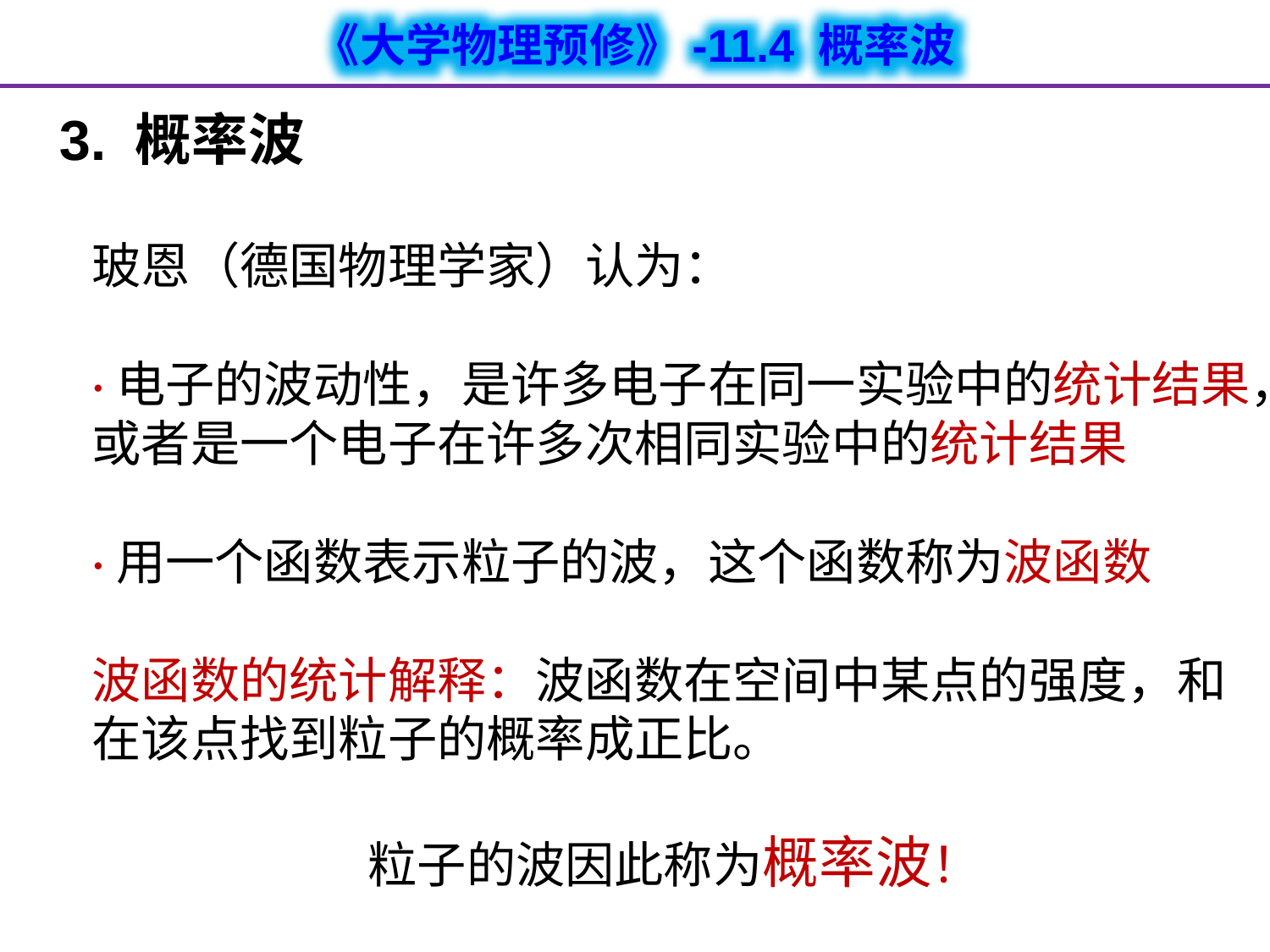

3. 概率波
玻恩（德国物理学家）认为：

·电子的波动性，是许多电子在同一实验中的统计结果，或者是一个电子在许多次相同实验中的统计结果

·用一个函数表示粒子的波，这个函数称为波函数

波函数的统计解释：波函数在空间中某点的强度，和在该点找到粒子的概率成正比。

粒子的波因此称为概率波！